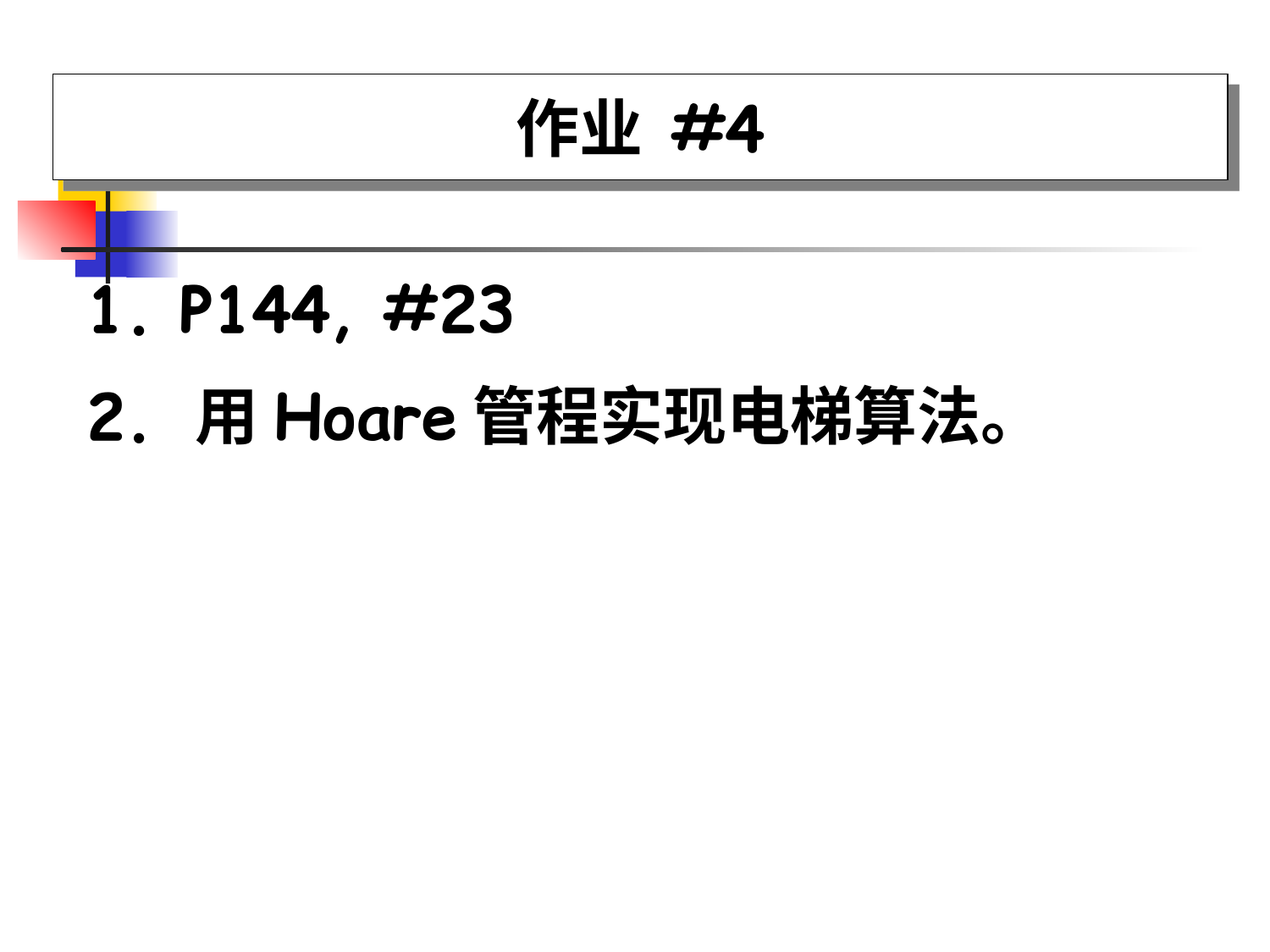

作业 #4
1. P144, #23
2. 用Hoare管程实现电梯算法。